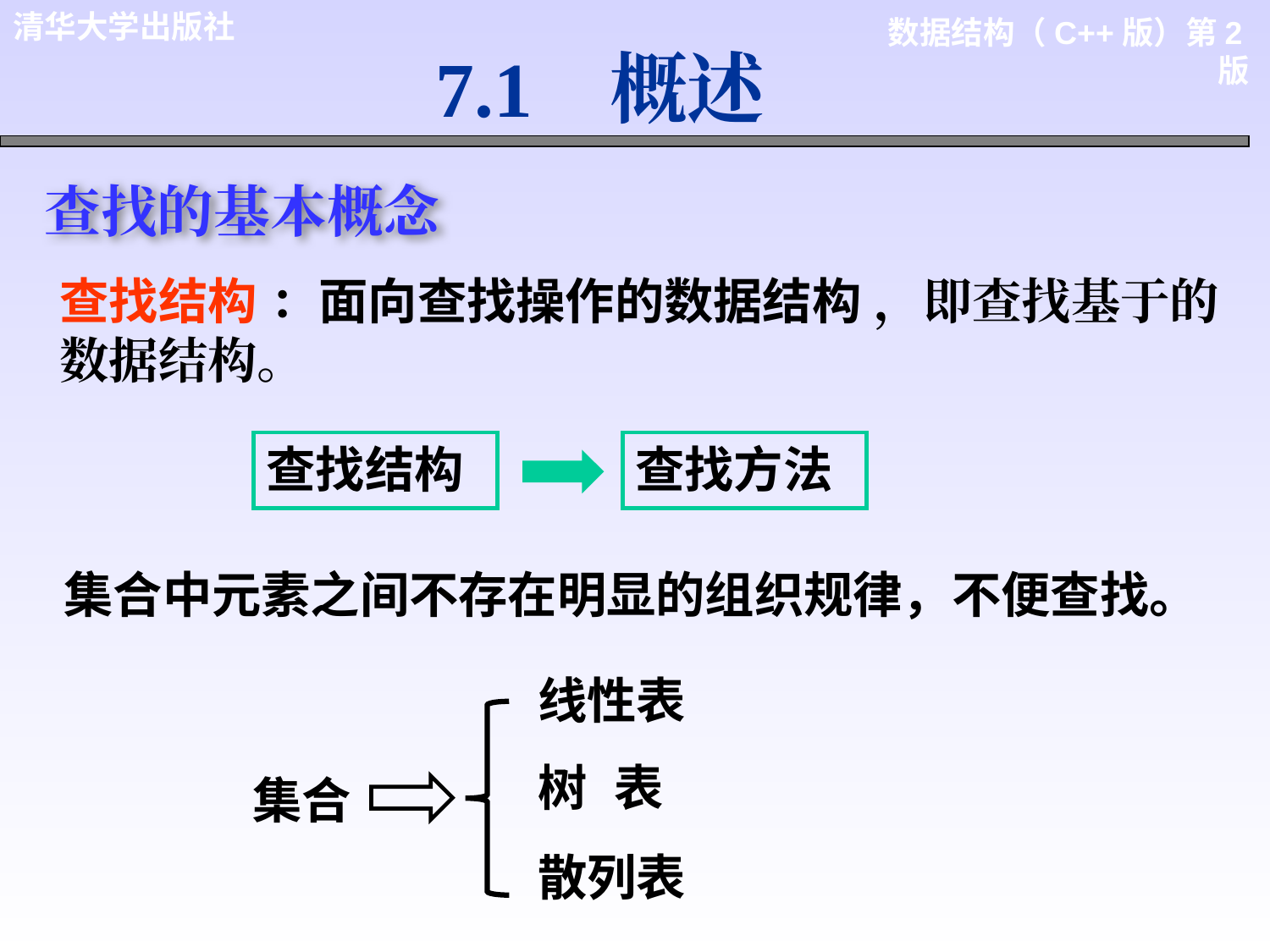

7.1   概述
查找的基本概念
查找结构 ：面向查找操作的数据结构 ，即查找基于的数据结构。
查找结构
查找方法

集合中元素之间不存在明显的组织规律，不便查找。
线性表

树  表
集合

散列表